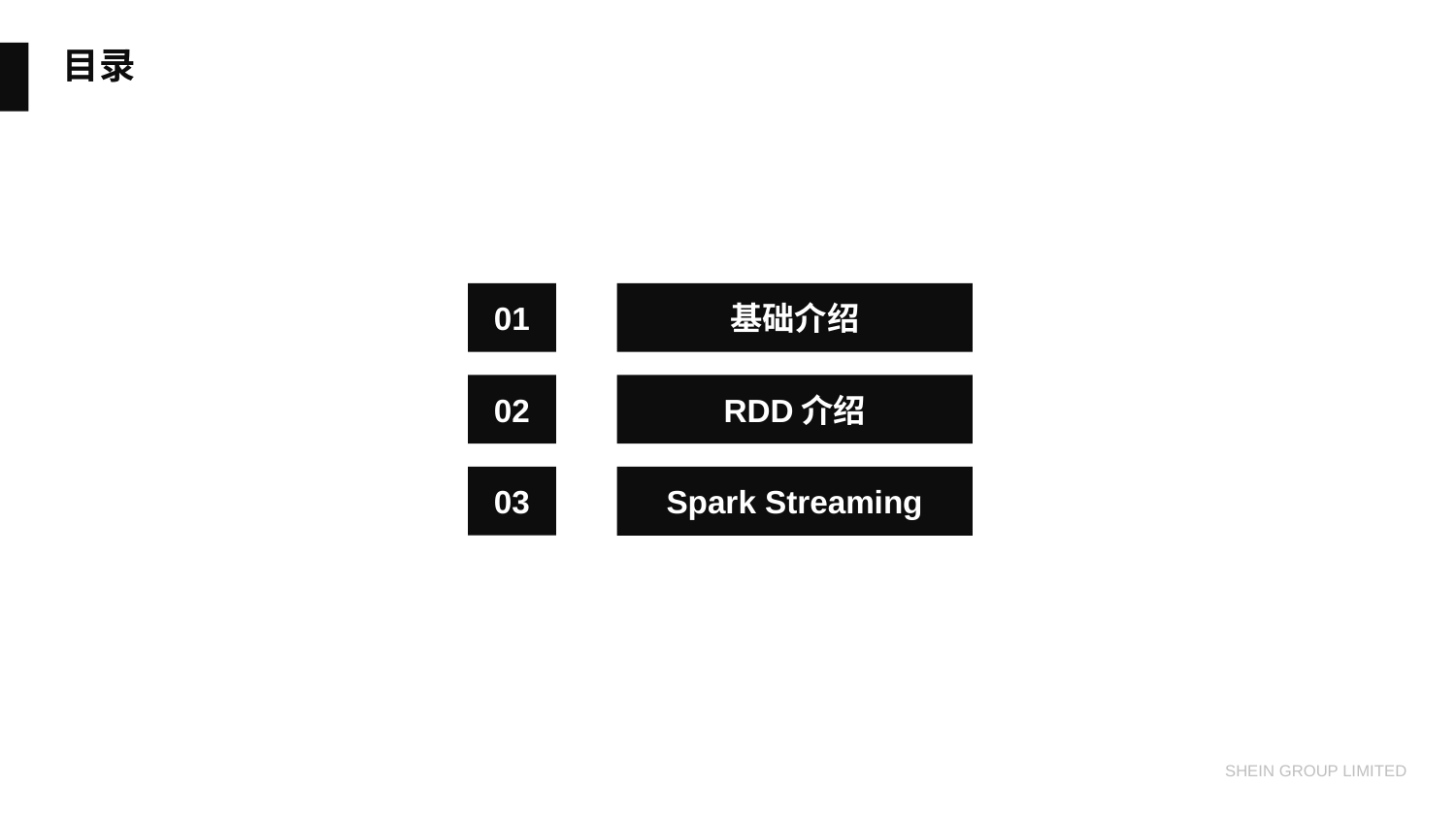

目录
01
基础介绍
02
RDD介绍
03
Spark Streaming
SHEIN GROUP LIMITED